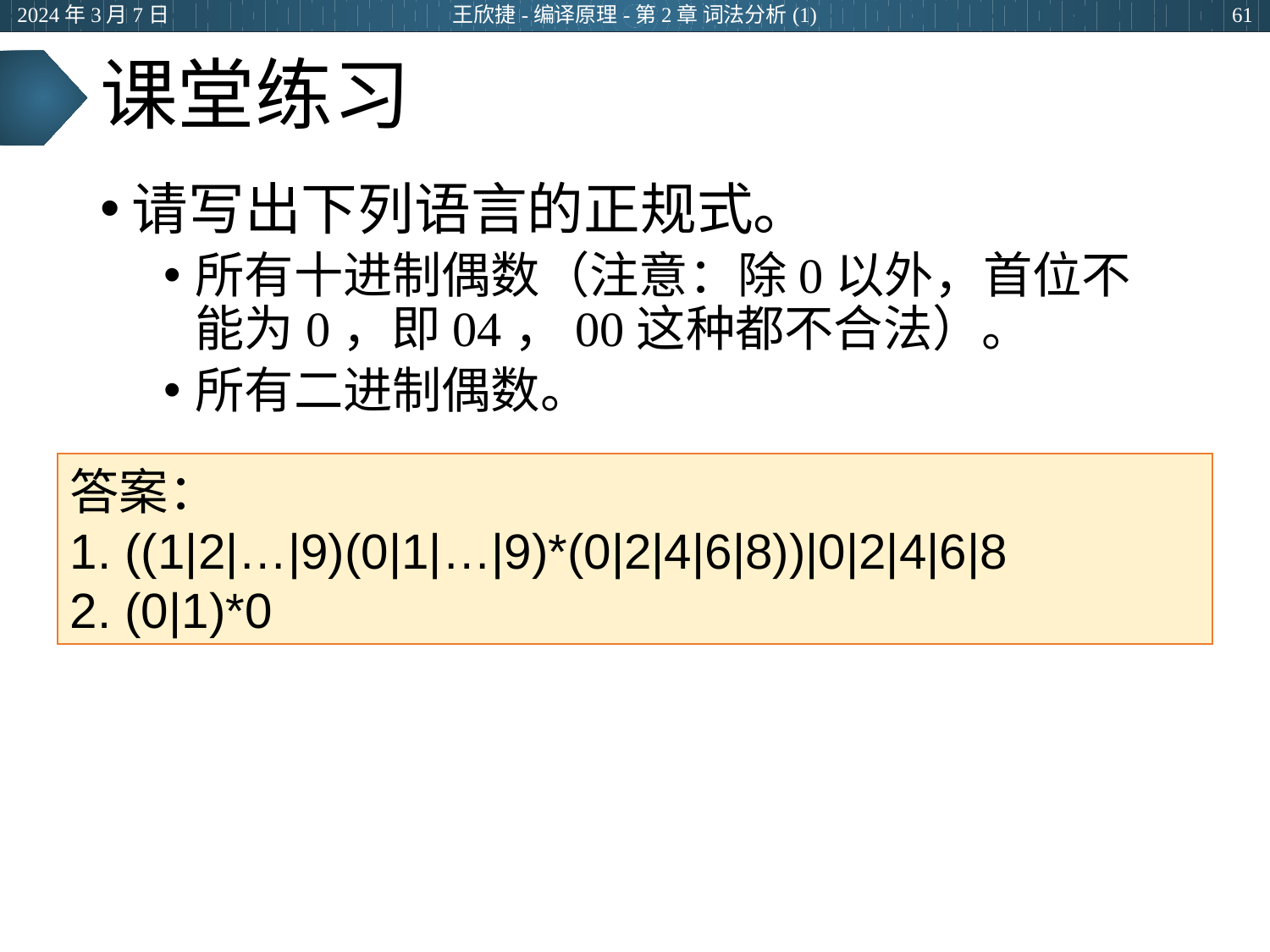

2024年3月7日
王欣捷-编译原理-第2章 词法分析(1)
61
# 课堂练习
请写出下列语言的正规式。
所有十进制偶数（注意：除0以外，首位不能为0，即04，00这种都不合法）。
所有二进制偶数。
答案：
1. ((1|2|…|9)(0|1|…|9)*(0|2|4|6|8))|0|2|4|6|8
2. (0|1)*0